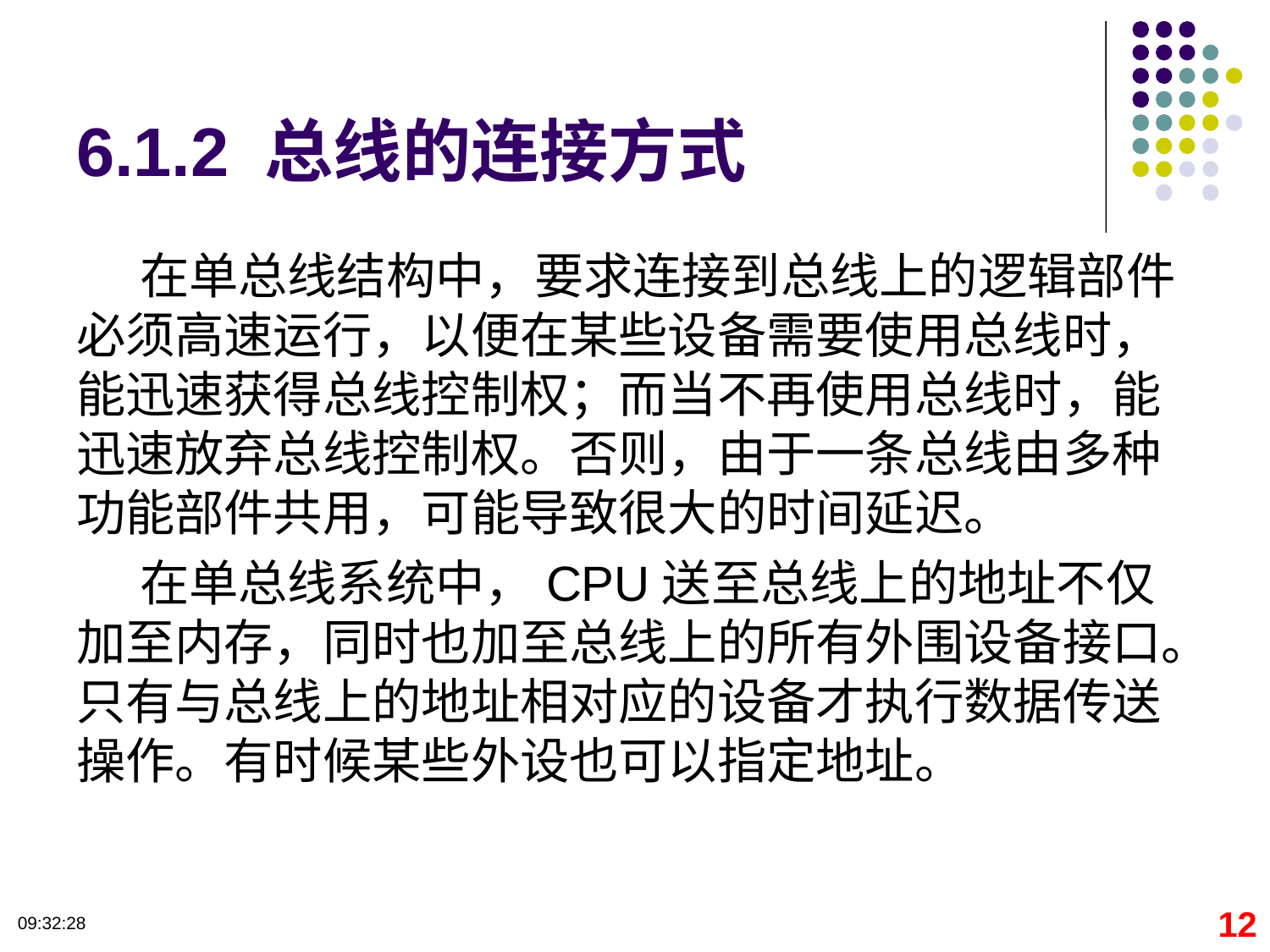

# 6.1.2 总线的连接方式
在单总线结构中，要求连接到总线上的逻辑部件必须高速运行，以便在某些设备需要使用总线时，能迅速获得总线控制权；而当不再使用总线时，能迅速放弃总线控制权。否则，由于一条总线由多种功能部件共用，可能导致很大的时间延迟。
在单总线系统中，CPU送至总线上的地址不仅加至内存，同时也加至总线上的所有外围设备接口。只有与总线上的地址相对应的设备才执行数据传送操作。有时候某些外设也可以指定地址。
12
09:32:28